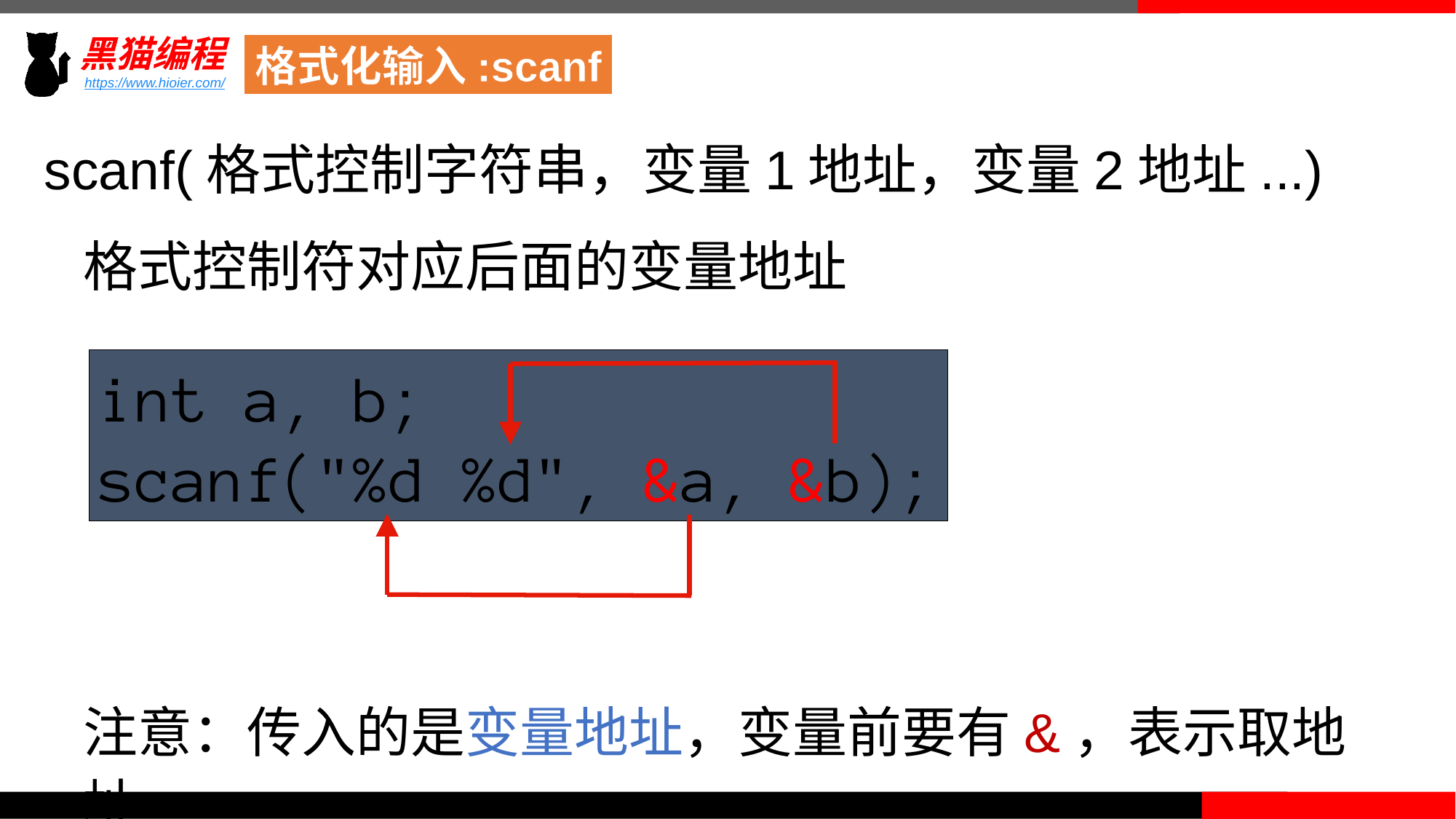

格式化输入:scanf
scanf(格式控制字符串，变量1地址，变量2地址...)
格式控制符对应后面的变量地址
int a, b;
scanf("%d %d", &a, &b);
注意：传入的是变量地址，变量前要有&，表示取地址